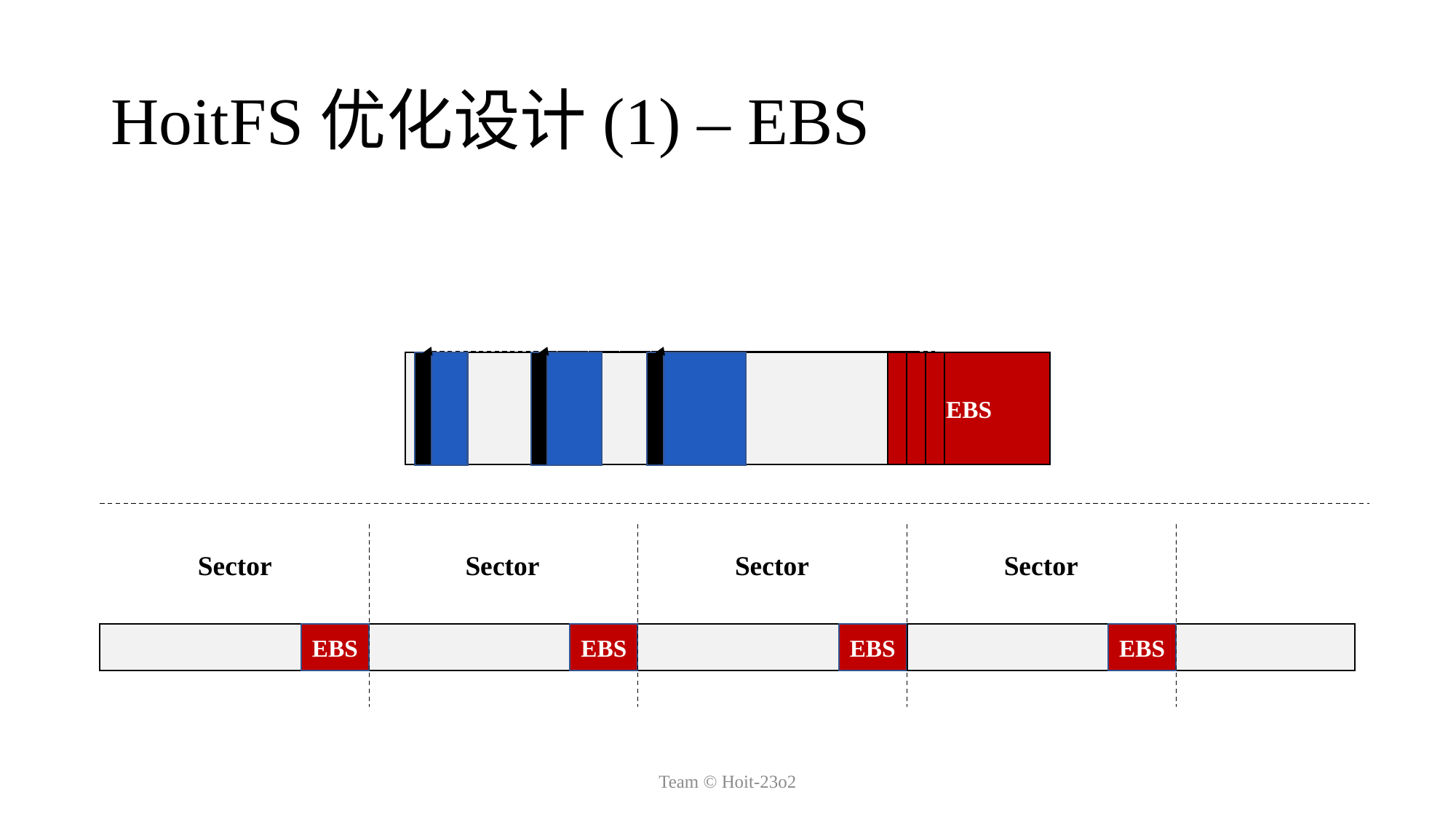

# HoitFS优化设计(1) – EBS

EBS

Sector
Sector
Sector
Sector
EBS
EBS

EBS
EBS

Team © Hoit-23o2